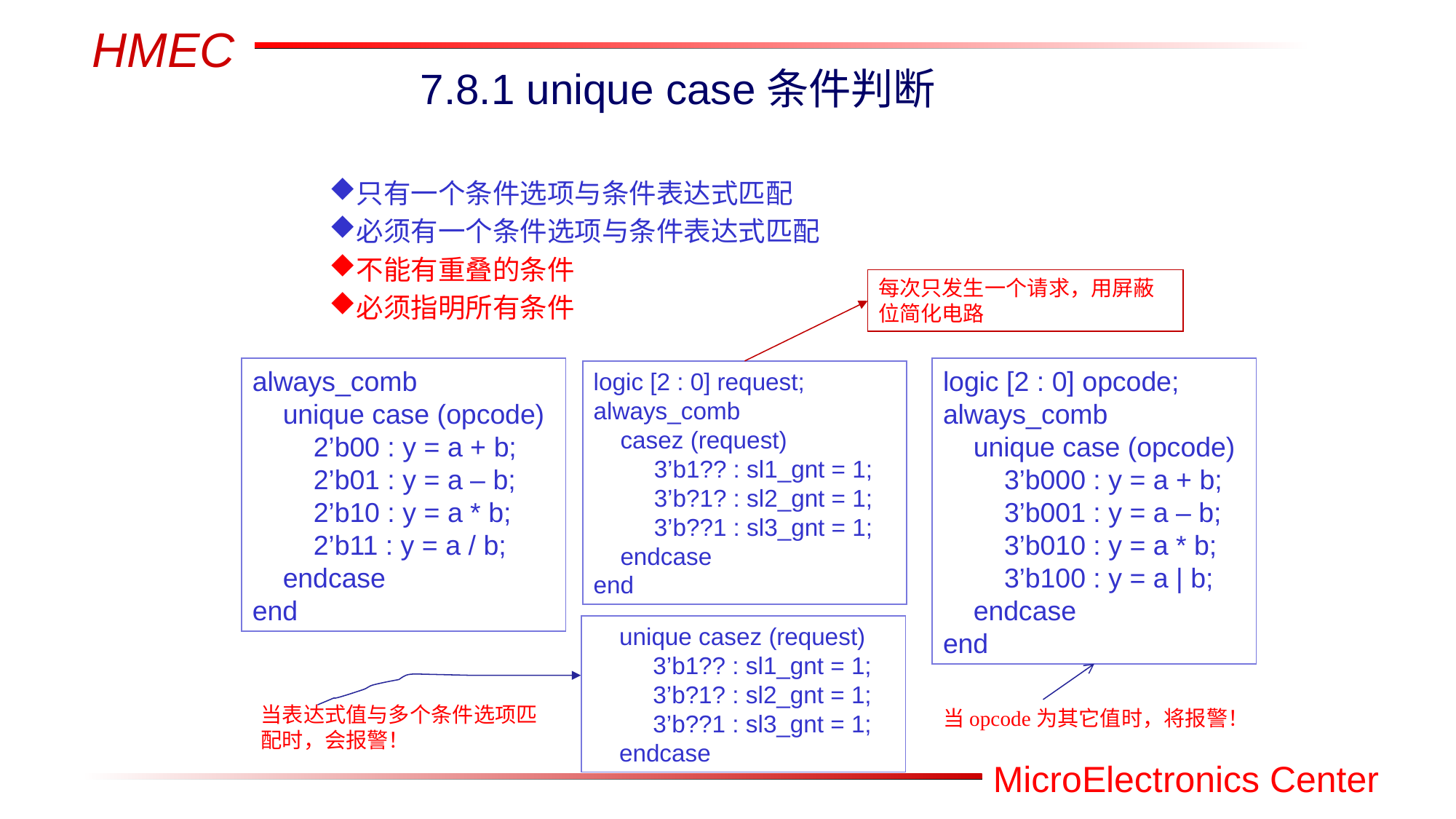

7.8.1 unique case条件判断
只有一个条件选项与条件表达式匹配
必须有一个条件选项与条件表达式匹配
不能有重叠的条件
必须指明所有条件
每次只发生一个请求，用屏蔽位简化电路
always_comb
    unique case (opcode)
        2’b00 : y = a + b;
        2’b01 : y = a – b;
        2’b10 : y = a * b;
        2’b11 : y = a / b;
    endcase
end
logic [2 : 0] opcode;
always_comb
    unique case (opcode)
        3’b000 : y = a + b;
        3’b001 : y = a – b;
        3’b010 : y = a * b;
        3’b100 : y = a | b;
    endcase
end
logic [2 : 0] request;
always_comb
    casez (request)
         3’b1?? : sl1_gnt = 1;
         3’b?1? : sl2_gnt = 1;
         3’b??1 : sl3_gnt = 1;
    endcase
end
    unique casez (request)
         3’b1?? : sl1_gnt = 1;
         3’b?1? : sl2_gnt = 1;
         3’b??1 : sl3_gnt = 1;
    endcase

当表达式值与多个条件选项匹配时，会报警！
当opcode为其它值时，将报警！